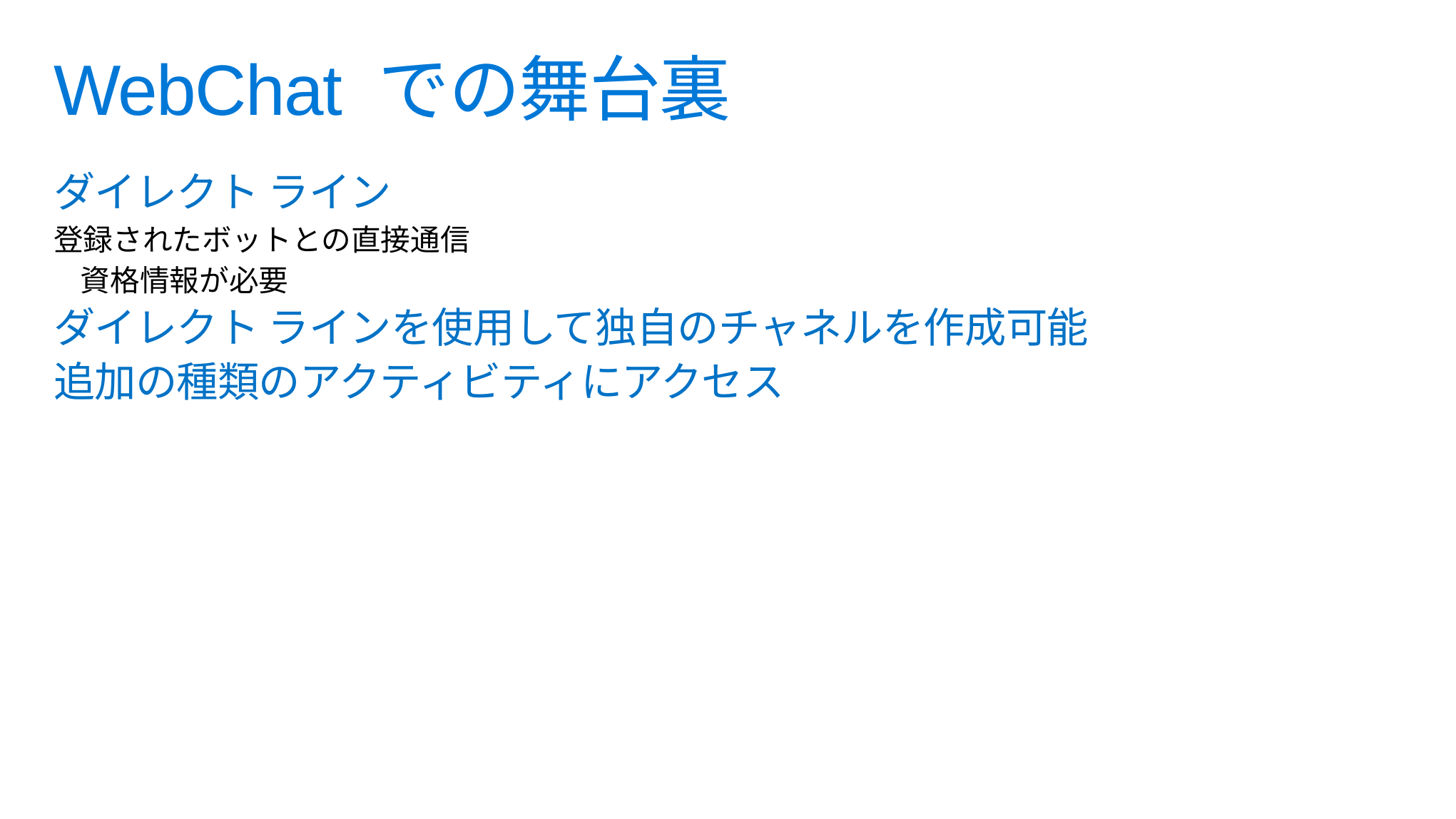

# WebChat での舞台裏
ダイレクト ライン
登録されたボットとの直接通信
資格情報が必要
ダイレクト ラインを使用して独自のチャネルを作成可能
追加の種類のアクティビティにアクセス